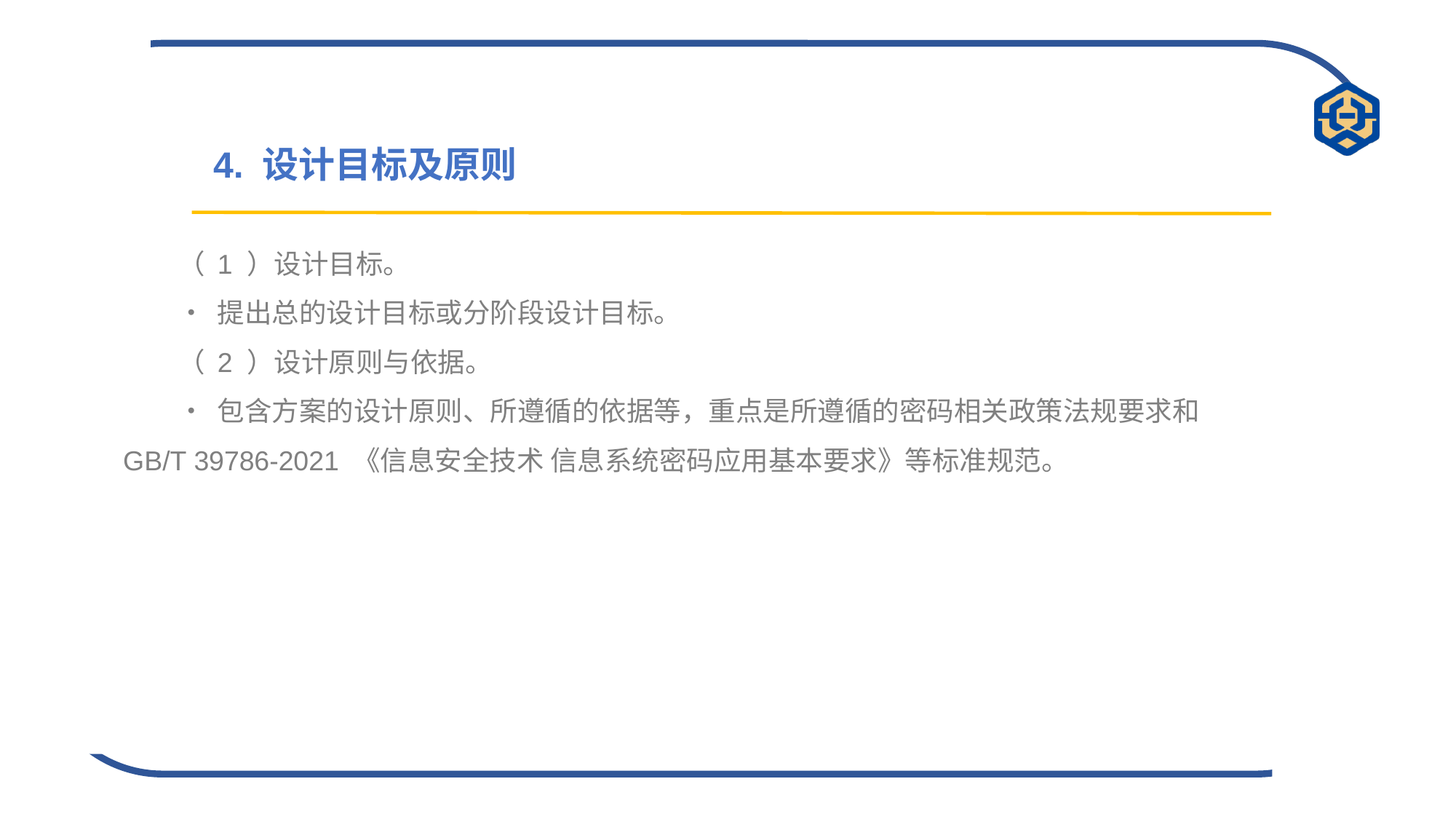

4. 设计目标及原则
（ 1 ）设计目标。
• 提出总的设计目标或分阶段设计目标。
（ 2 ）设计原则与依据。
• 包含方案的设计原则、所遵循的依据等，重点是所遵循的密码相关政策法规要求和 GB/T 39786-2021 《信息安全技术 信息系统密码应用基本要求》等标准规范。